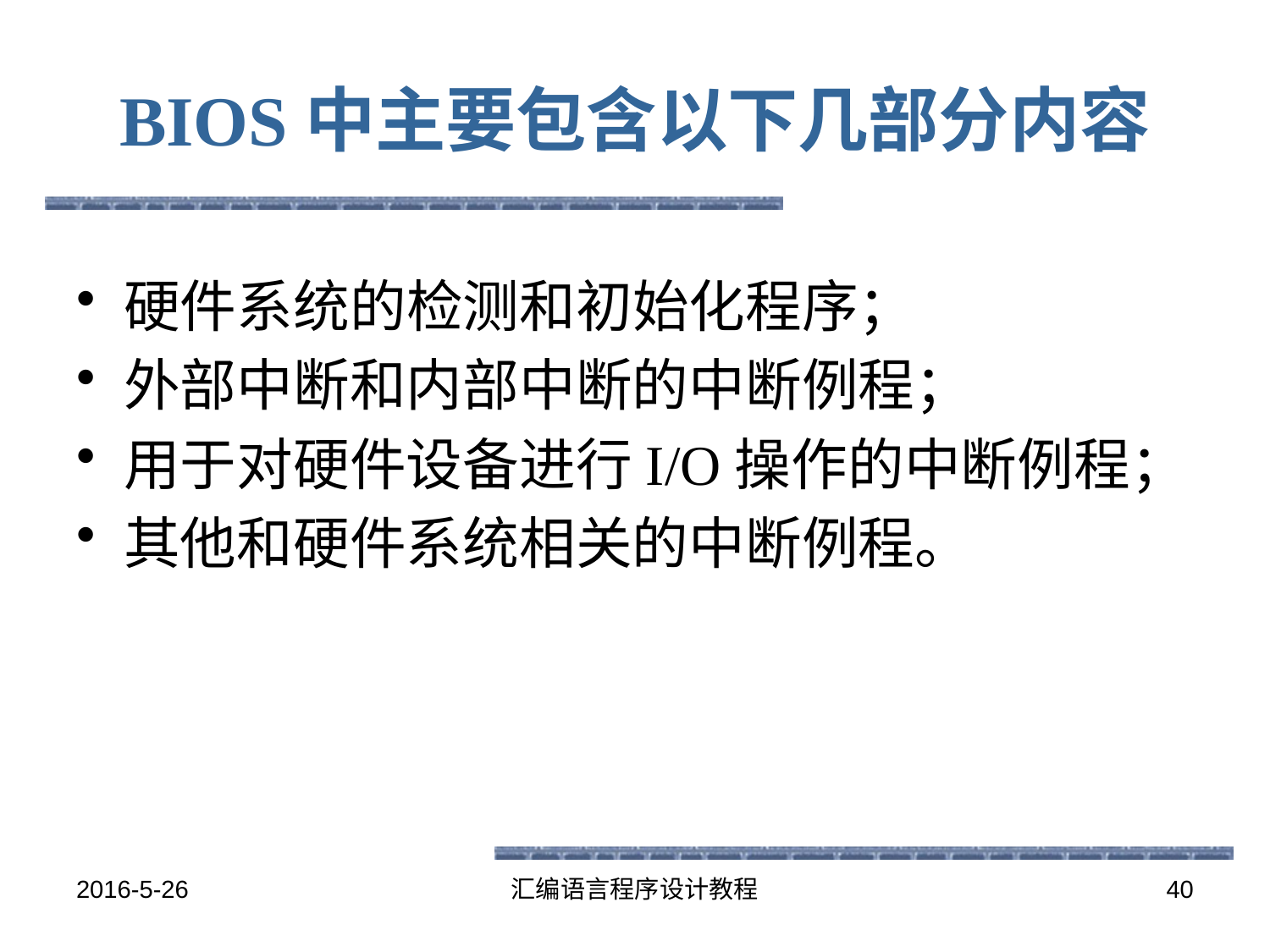

# BIOS中主要包含以下几部分内容
硬件系统的检测和初始化程序；
外部中断和内部中断的中断例程；
用于对硬件设备进行I/O操作的中断例程；
其他和硬件系统相关的中断例程。
2016-5-26
汇编语言程序设计教程
40